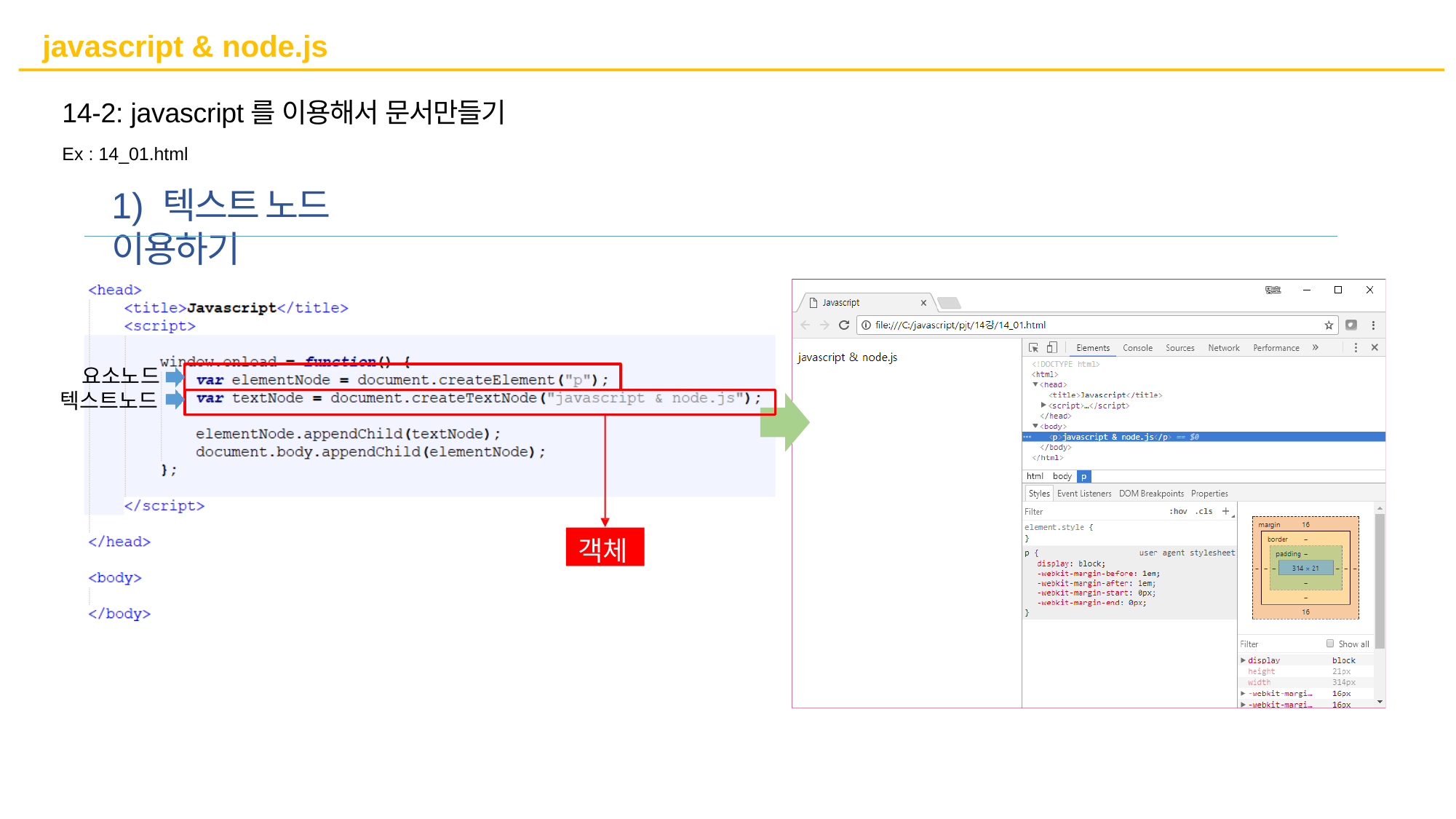

# javascript & node.js

14-2: javascript를 이용해서 문서만들기
Ex : 14_01.html
1) 텍스트 노드 이용하기

요소노드
텍스트노드

객체